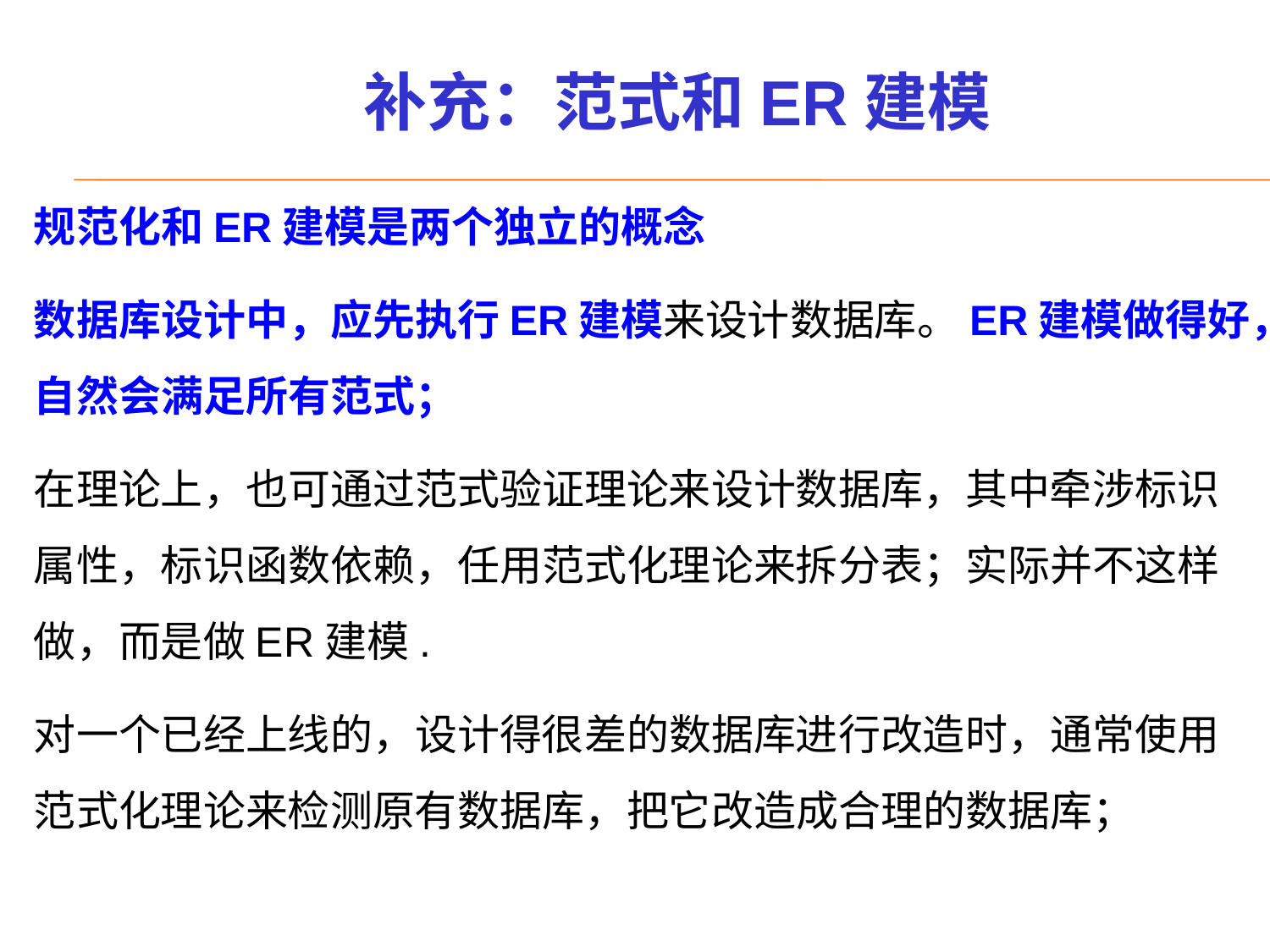

# 补充：范式和ER建模
规范化和ER建模是两个独立的概念
数据库设计中，应先执行ER建模来设计数据库。ER建模做得好，自然会满足所有范式；
在理论上，也可通过范式验证理论来设计数据库，其中牵涉标识属性，标识函数依赖，任用范式化理论来拆分表；实际并不这样做，而是做ER建模.
对一个已经上线的，设计得很差的数据库进行改造时，通常使用范式化理论来检测原有数据库，把它改造成合理的数据库；